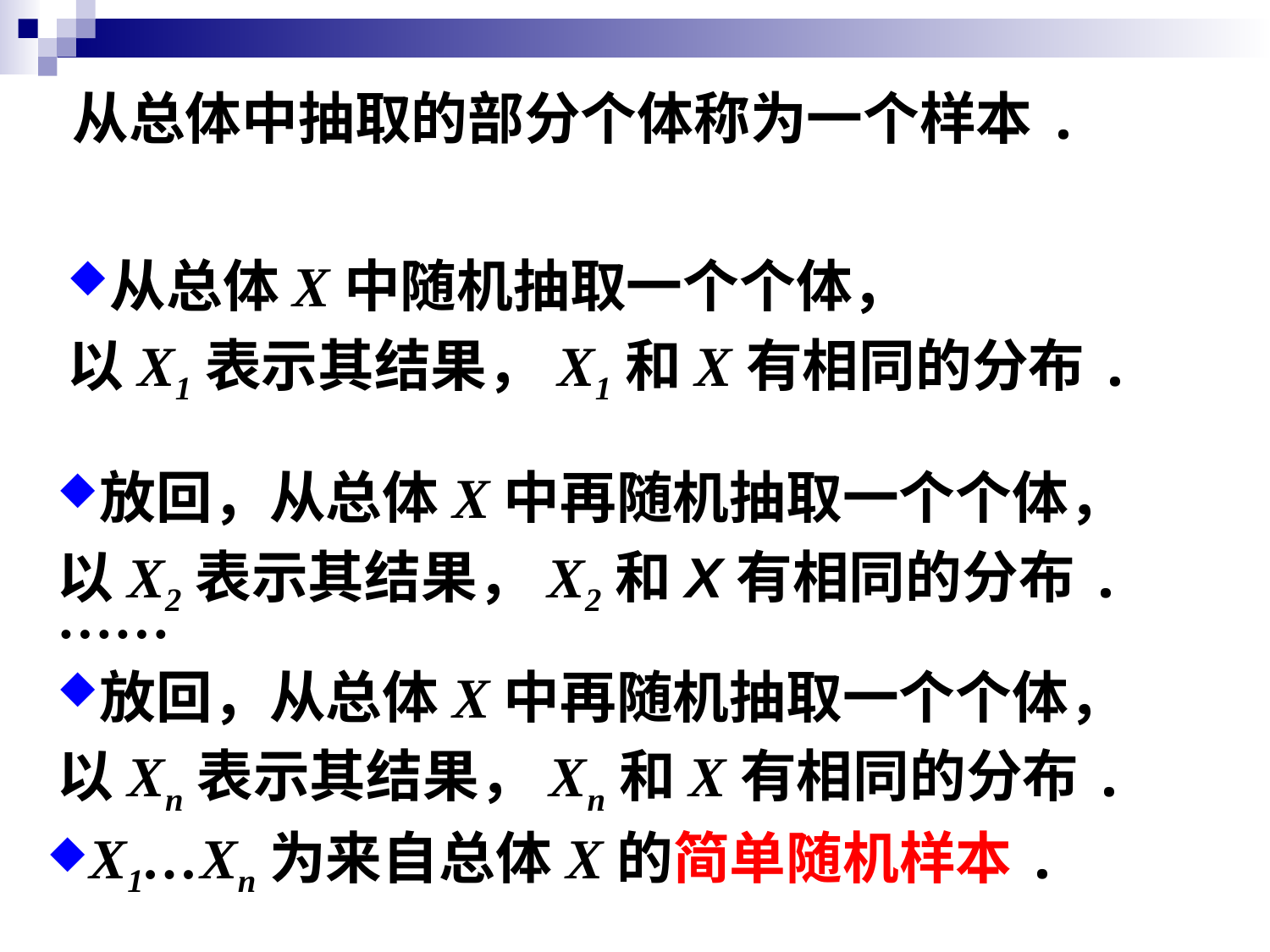

从总体中抽取的部分个体称为一个样本.
从总体X中随机抽取一个个体，
以X1表示其结果，X1和X有相同的分布.
放回，从总体X中再随机抽取一个个体，
以X2表示其结果，X2和X有相同的分布.
……
放回，从总体X中再随机抽取一个个体，
以Xn表示其结果，Xn和X有相同的分布.
X1…Xn为来自总体X的简单随机样本.